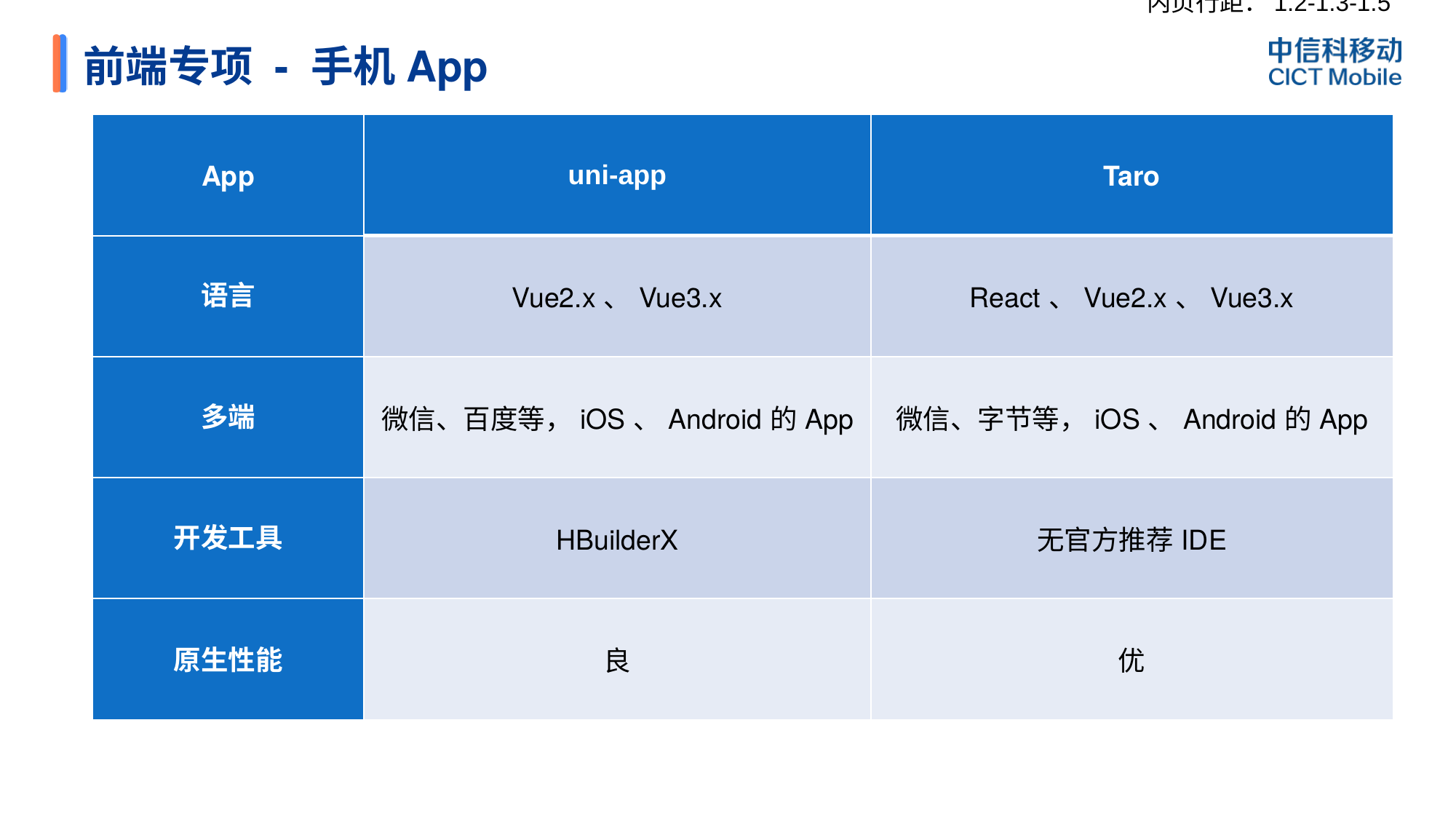

# 前端专项 - 手机App
| App | uni-app | Taro |
| --- | --- | --- |
| 语言 | Vue2.x、Vue3.x | React、Vue2.x、Vue3.x |
| 多端 | 微信、百度等，iOS、Android的App | 微信、字节等，iOS、Android的App |
| 开发工具 | HBuilderX | 无官方推荐IDE |
| 原生性能 | 良 | 优 |
01

10